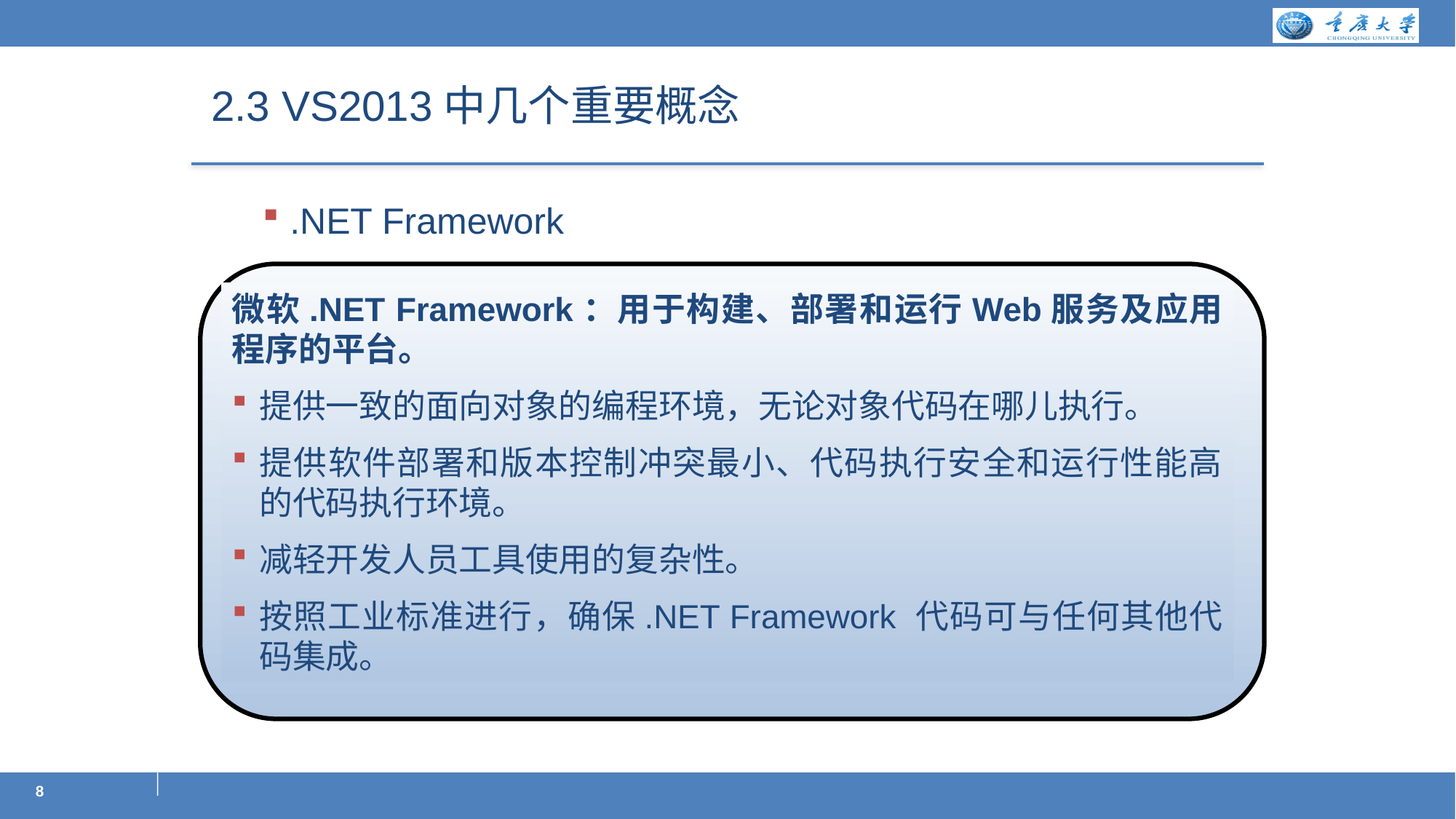

# 2.3 VS2013中几个重要概念
.NET Framework

微软.NET Framework：用于构建、部署和运行Web服务及应用程序的平台。
提供一致的面向对象的编程环境，无论对象代码在哪儿执行。
提供软件部署和版本控制冲突最小、代码执行安全和运行性能高的代码执行环境。
减轻开发人员工具使用的复杂性。
按照工业标准进行，确保.NET Framework 代码可与任何其他代码集成。

8